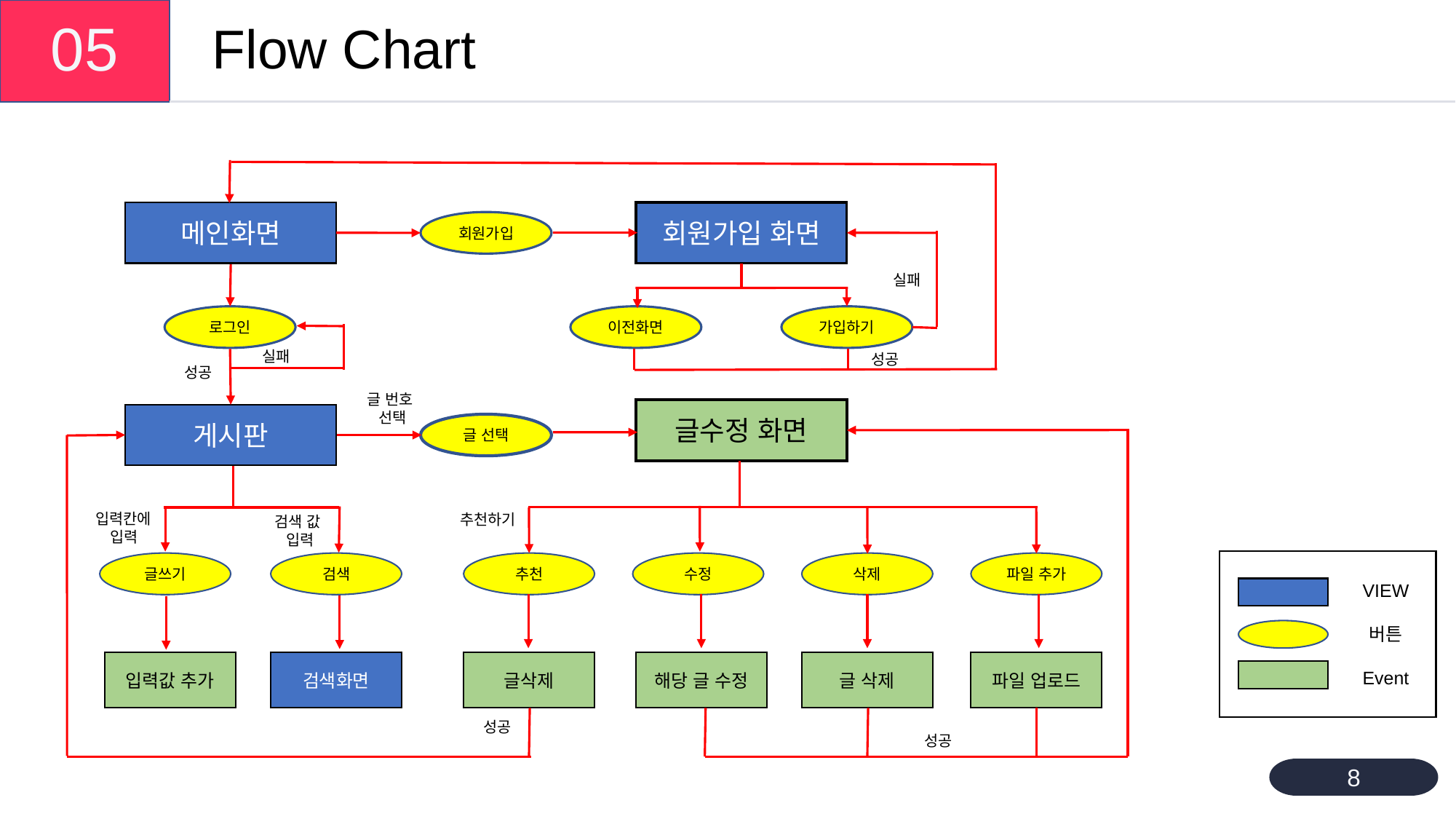

05
# Flow Chart
메인화면
회원가입 화면
회원가입
실패
이전화면
가입하기
로그인
실패
성공
성공
글 번호
선택
글수정 화면
게시판
글 선택
입력칸에 입력
추천하기
검색 값
입력

글쓰기
검색
추천
수정
삭제
파일 추가
VIEW

버튼

Event

입력값 추가
검색화면
글삭제
해당 글 수정
글 삭제
파일 업로드

성공
성공
8